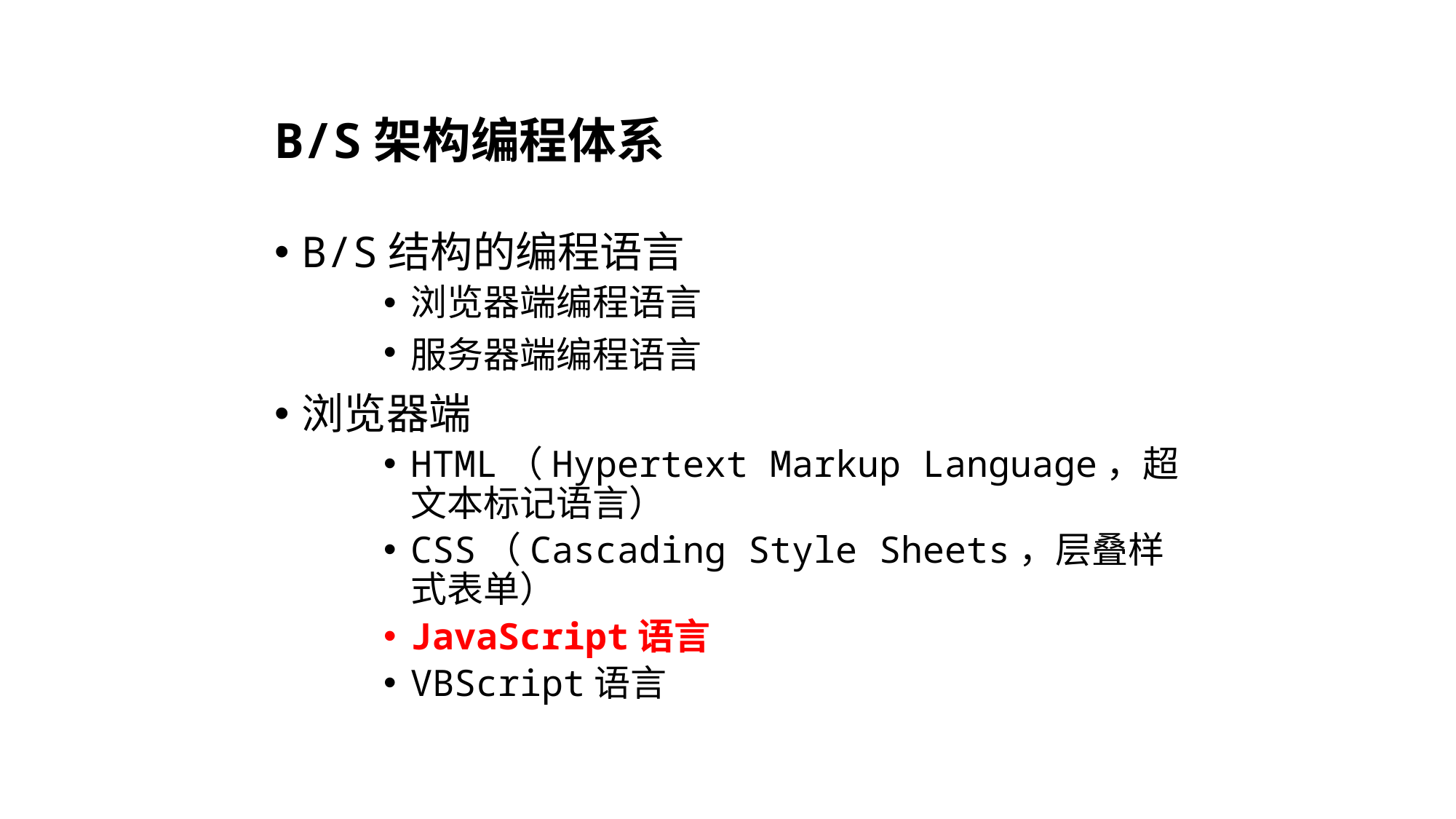

# B/S架构编程体系
B/S结构的编程语言
浏览器端编程语言
服务器端编程语言
浏览器端
HTML（Hypertext Markup Language，超文本标记语言）
CSS（Cascading Style Sheets，层叠样式表单）
JavaScript语言
VBScript语言